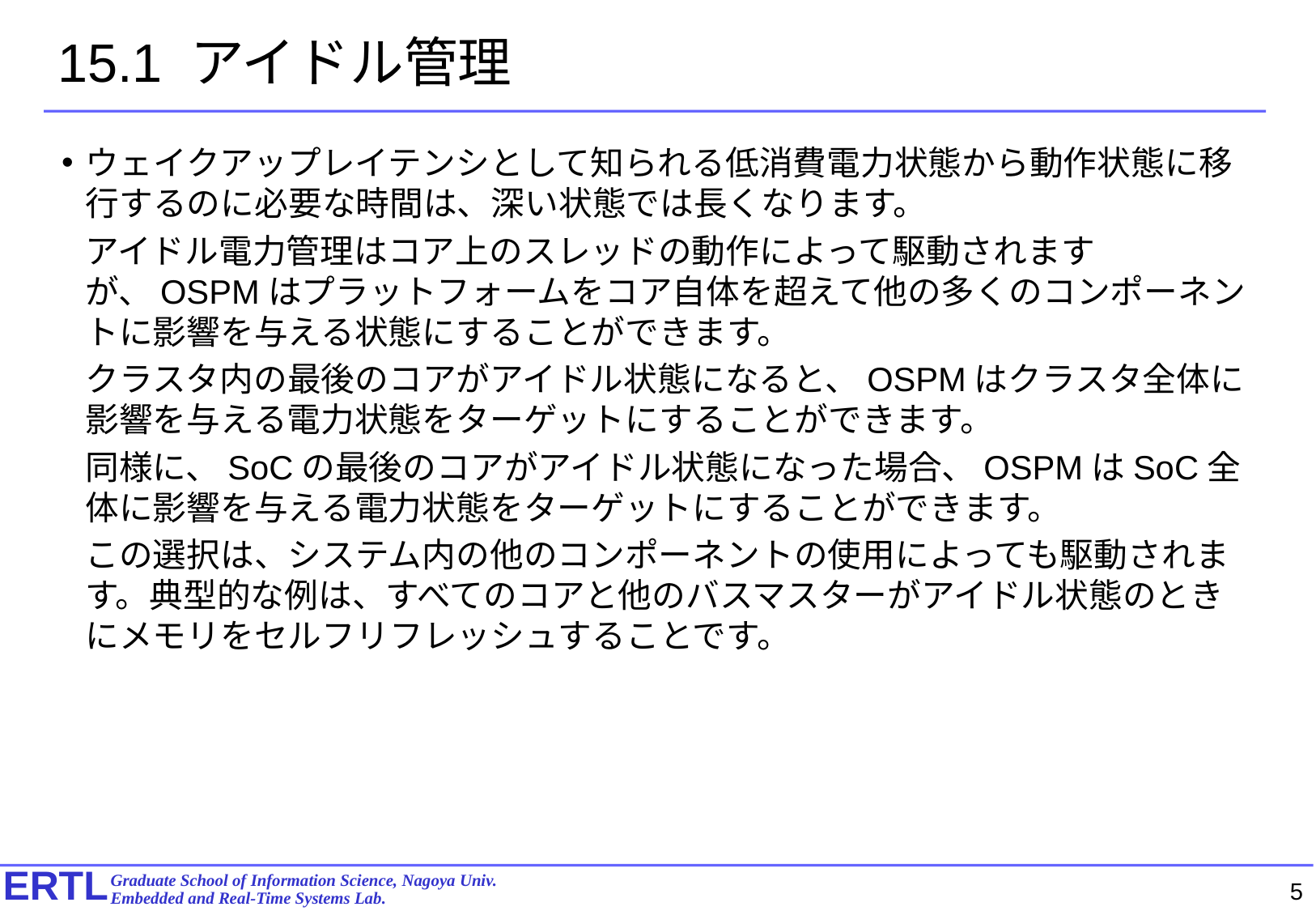

# 15.1 アイドル管理
ウェイクアップレイテンシとして知られる低消費電力状態から動作状態に移行するのに必要な時間は、深い状態では長くなります。
アイドル電力管理はコア上のスレッドの動作によって駆動されますが、OSPMはプラットフォームをコア自体を超えて他の多くのコンポーネントに影響を与える状態にすることができます。
クラスタ内の最後のコアがアイドル状態になると、OSPMはクラスタ全体に影響を与える電力状態をターゲットにすることができます。
同様に、SoCの最後のコアがアイドル状態になった場合、OSPMはSoC全体に影響を与える電力状態をターゲットにすることができます。
この選択は、システム内の他のコンポーネントの使用によっても駆動されます。典型的な例は、すべてのコアと他のバスマスターがアイドル状態のときにメモリをセルフリフレッシュすることです。
5